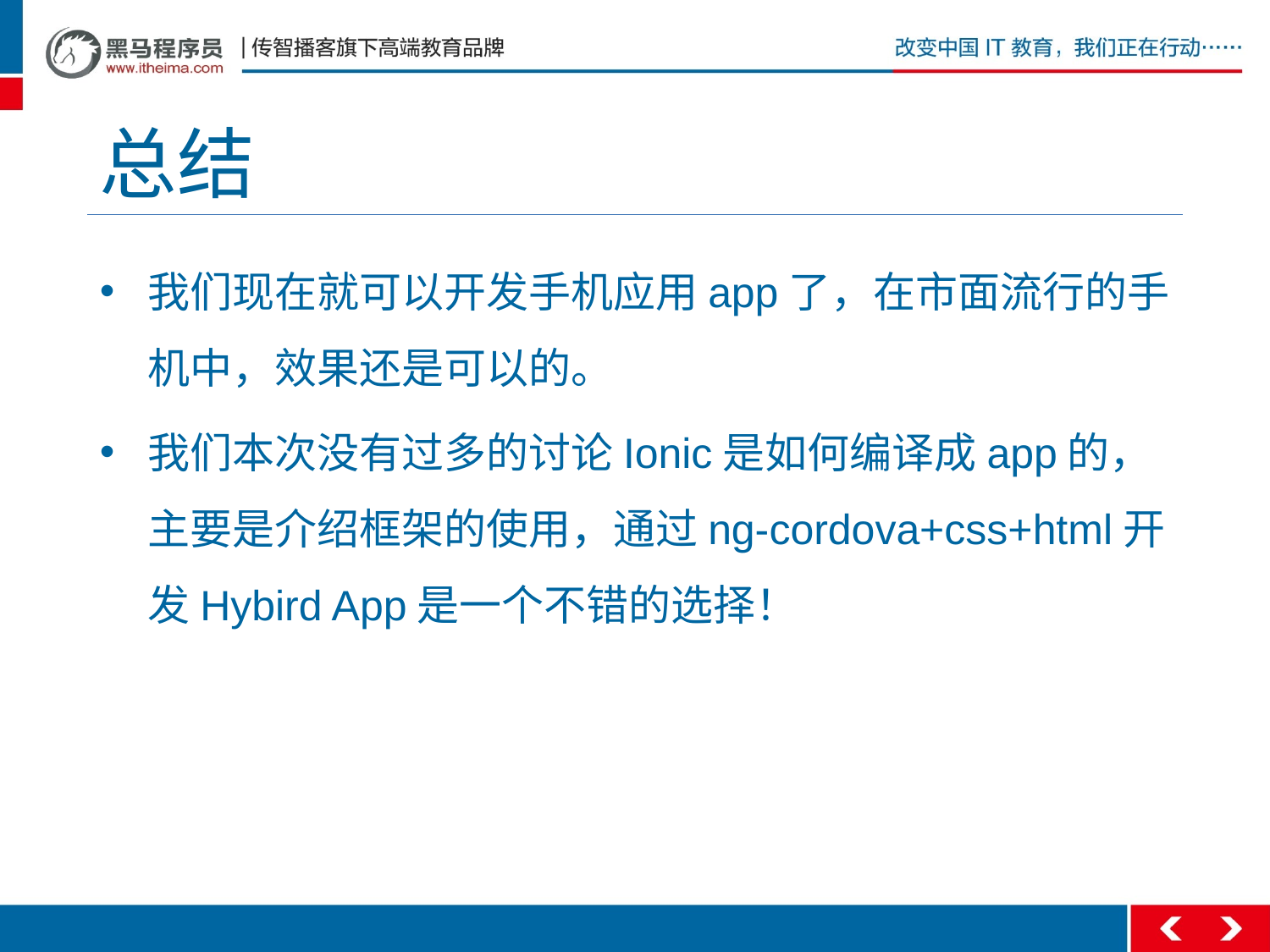

# 总结
我们现在就可以开发手机应用app了，在市面流行的手机中，效果还是可以的。
我们本次没有过多的讨论Ionic是如何编译成app的，主要是介绍框架的使用，通过ng-cordova+css+html开发Hybird App是一个不错的选择！